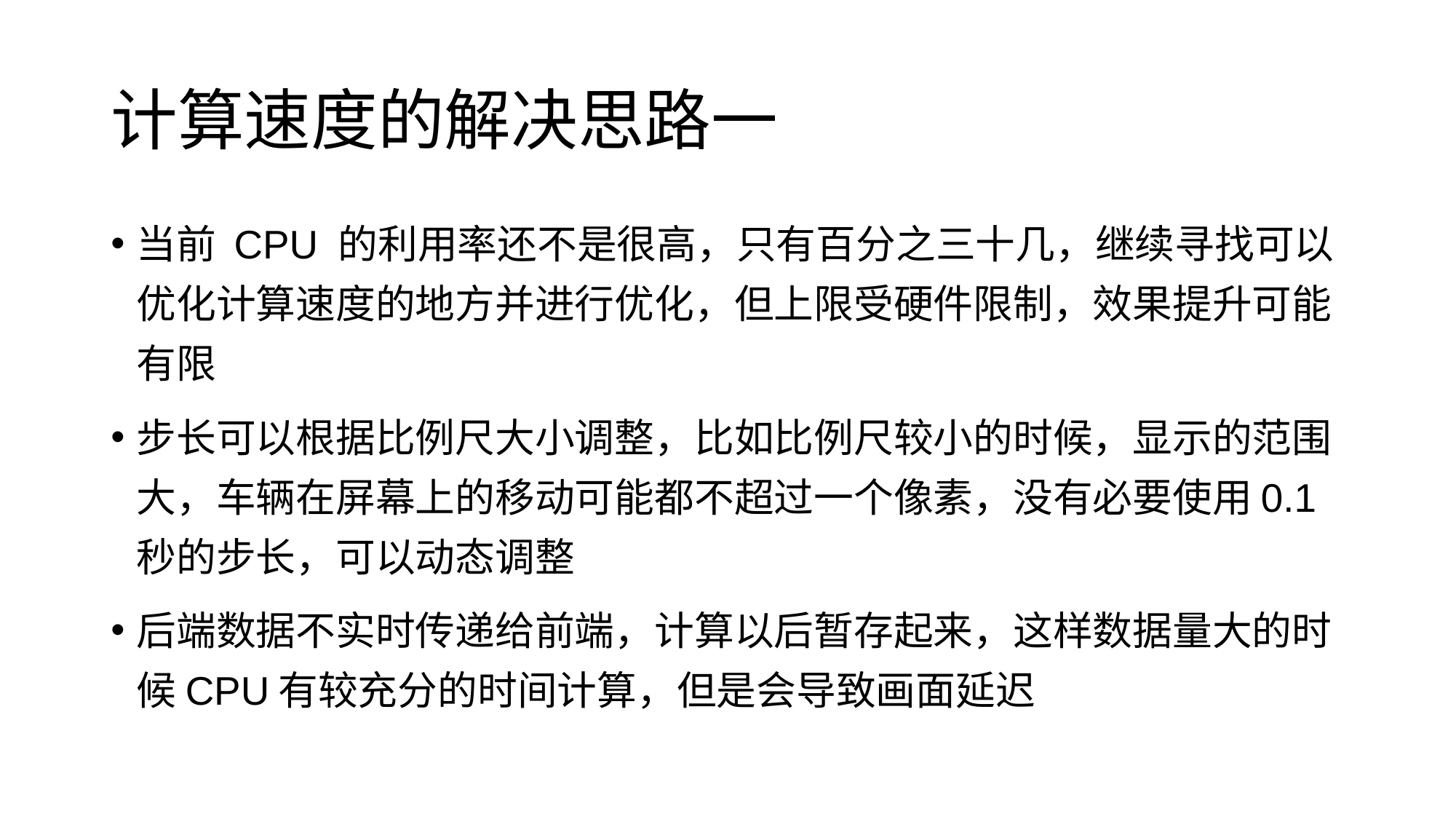

# 计算速度的解决思路一
当前 CPU 的利用率还不是很高，只有百分之三十几，继续寻找可以优化计算速度的地方并进行优化，但上限受硬件限制，效果提升可能有限
步长可以根据比例尺大小调整，比如比例尺较小的时候，显示的范围大，车辆在屏幕上的移动可能都不超过一个像素，没有必要使用0.1秒的步长，可以动态调整
后端数据不实时传递给前端，计算以后暂存起来，这样数据量大的时候CPU有较充分的时间计算，但是会导致画面延迟